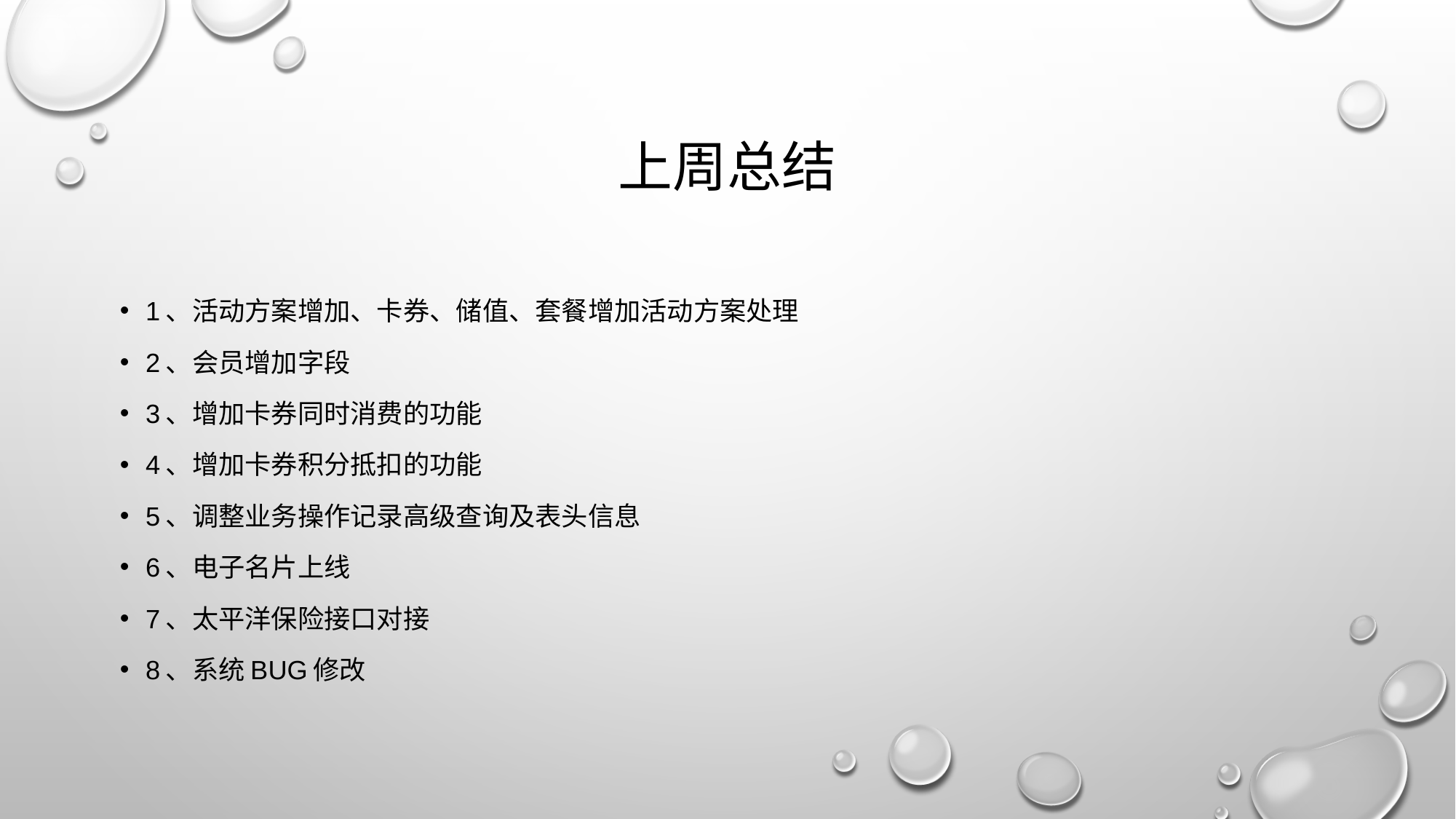

# 上周总结
1、活动方案增加、卡券、储值、套餐增加活动方案处理
2、会员增加字段
3、增加卡券同时消费的功能
4、增加卡券积分抵扣的功能
5、调整业务操作记录高级查询及表头信息
6、电子名片上线
7、太平洋保险接口对接
8、系统bug修改